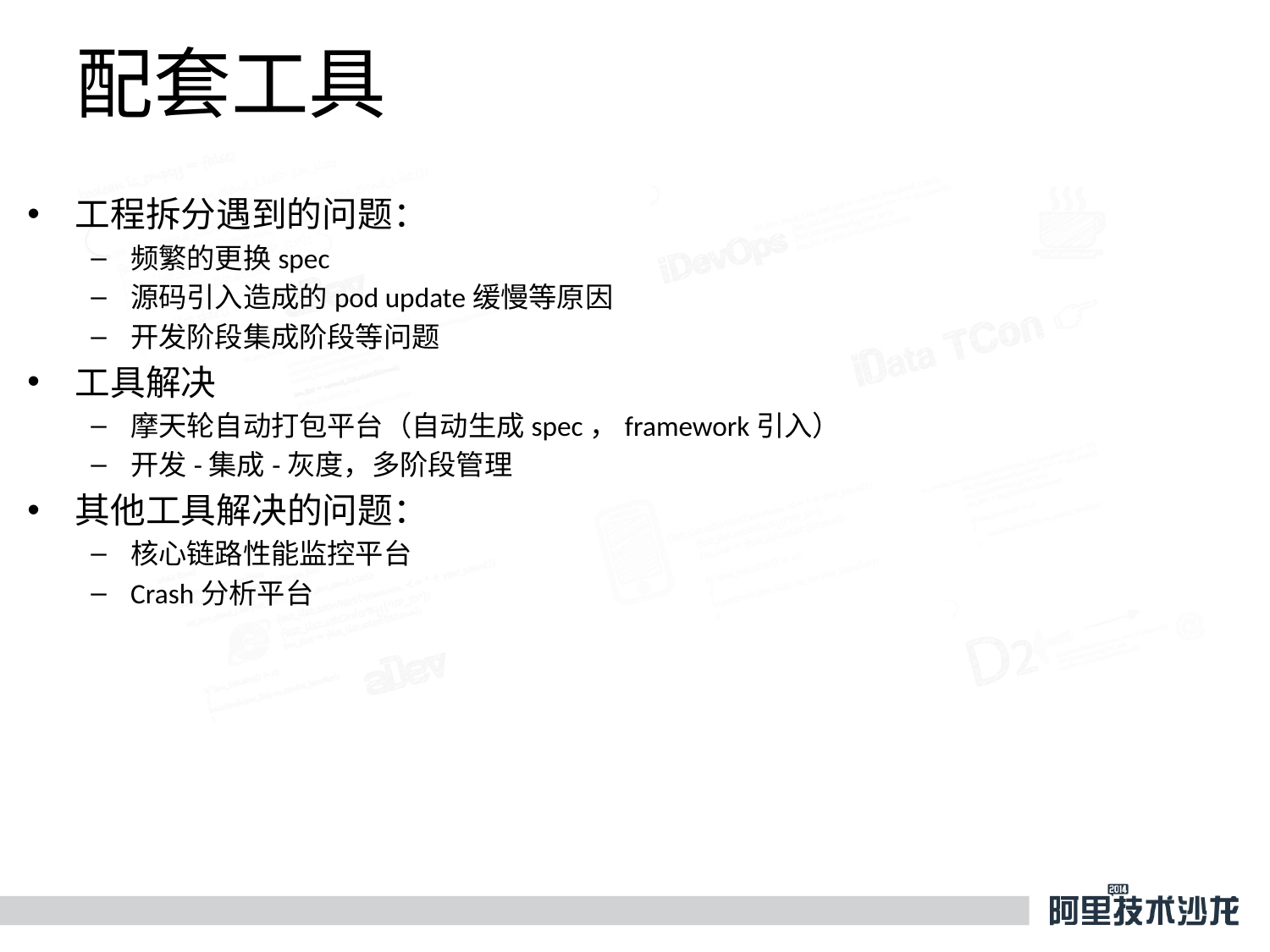

配套工具
工程拆分遇到的问题：
频繁的更换spec
源码引入造成的pod update缓慢等原因
开发阶段集成阶段等问题
工具解决
摩天轮自动打包平台（自动生成spec，framework引入）
开发-集成-灰度，多阶段管理
其他工具解决的问题：
核心链路性能监控平台
Crash分析平台